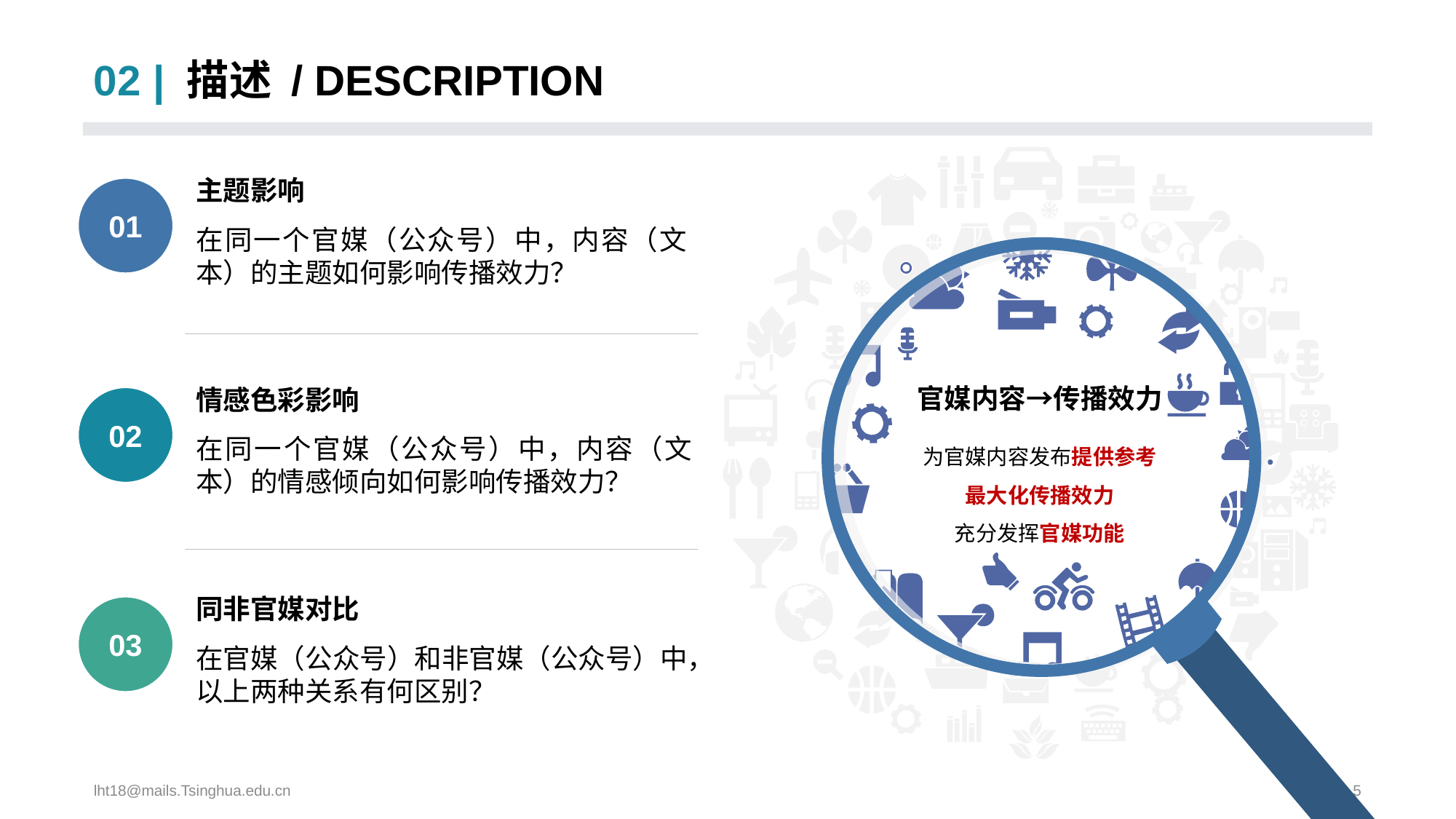

# 02 | 描述 / DESCRIPTION

主题影响
01
在同一个官媒（公众号）中，内容（文本）的主题如何影响传播效力？
官媒内容→传播效力
为官媒内容发布提供参考
最大化传播效力
充分发挥官媒功能
情感色彩影响
02
在同一个官媒（公众号）中，内容（文本）的情感倾向如何影响传播效力？
同非官媒对比
03
在官媒（公众号）和非官媒（公众号）中，以上两种关系有何区别？
lht18@mails.Tsinghua.edu.cn
5